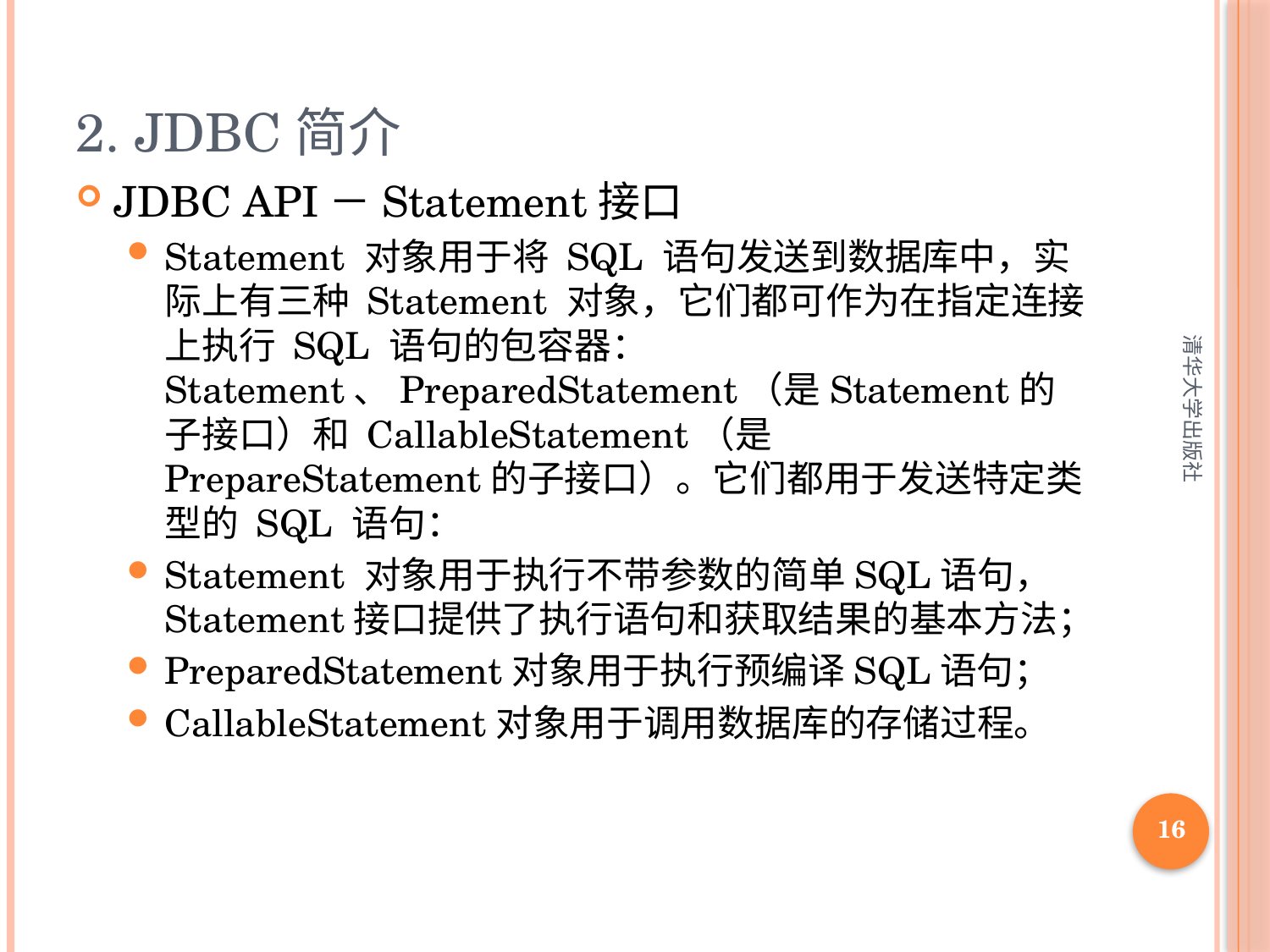

# 2. JDBC简介
JDBC API－Statement接口
Statement 对象用于将 SQL 语句发送到数据库中，实际上有三种 Statement 对象，它们都可作为在指定连接上执行 SQL 语句的包容器：Statement、PreparedStatement（是Statement的子接口）和 CallableStatement（是PrepareStatement的子接口）。它们都用于发送特定类型的 SQL 语句：
Statement 对象用于执行不带参数的简单SQL语句， Statement接口提供了执行语句和获取结果的基本方法；
PreparedStatement对象用于执行预编译SQL语句；
CallableStatement对象用于调用数据库的存储过程。
清华大学出版社
16